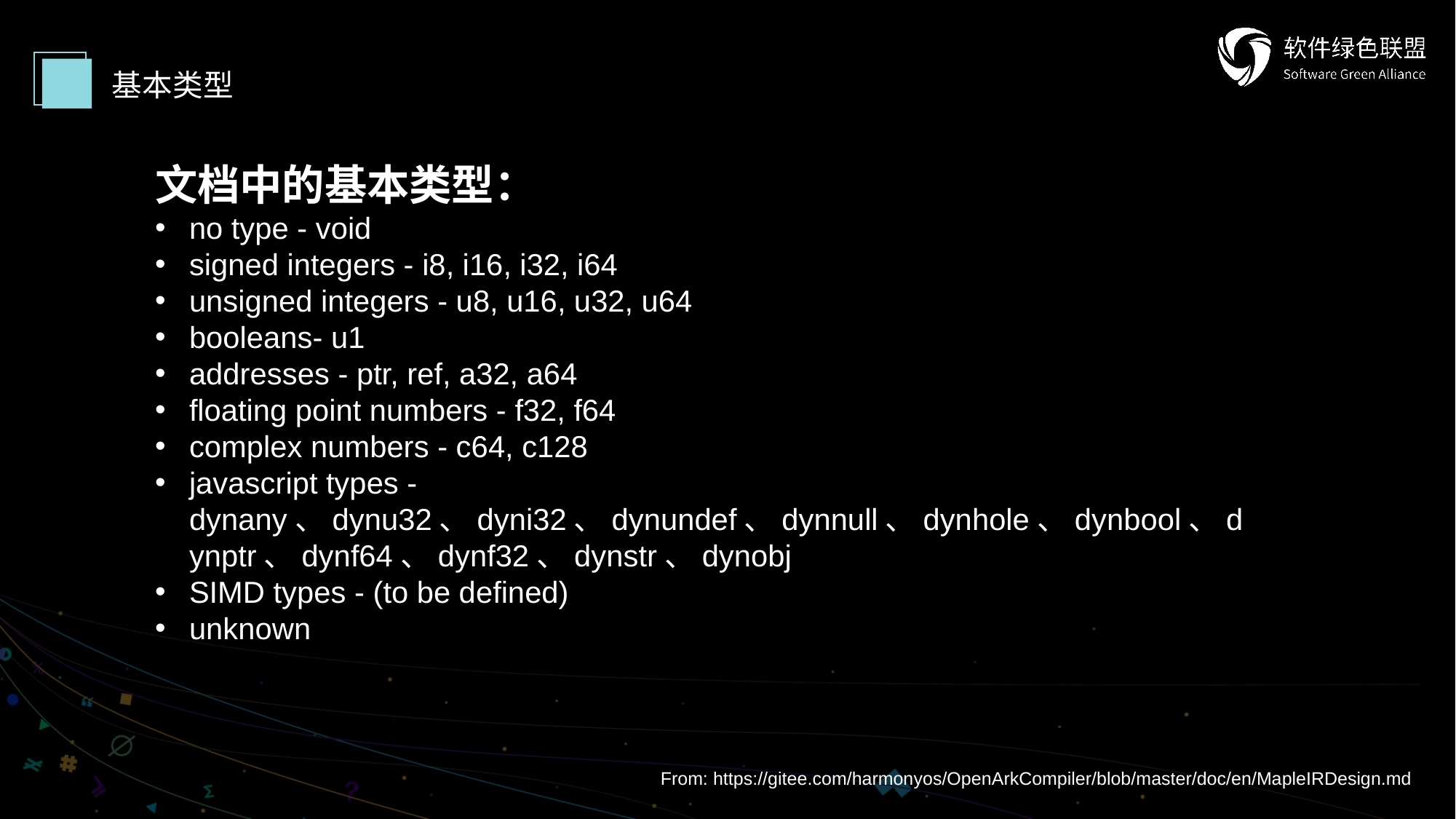

基本类型
文档中的基本类型：
no type - void
signed integers - i8, i16, i32, i64
unsigned integers - u8, u16, u32, u64
booleans- u1
addresses - ptr, ref, a32, a64
floating point numbers - f32, f64
complex numbers - c64, c128
javascript types - dynany、dynu32、dyni32、dynundef、dynnull、dynhole、dynbool、dynptr、dynf64、dynf32、dynstr、dynobj
SIMD types - (to be defined)
unknown

From: https://gitee.com/harmonyos/OpenArkCompiler/blob/master/doc/en/MapleIRDesign.md